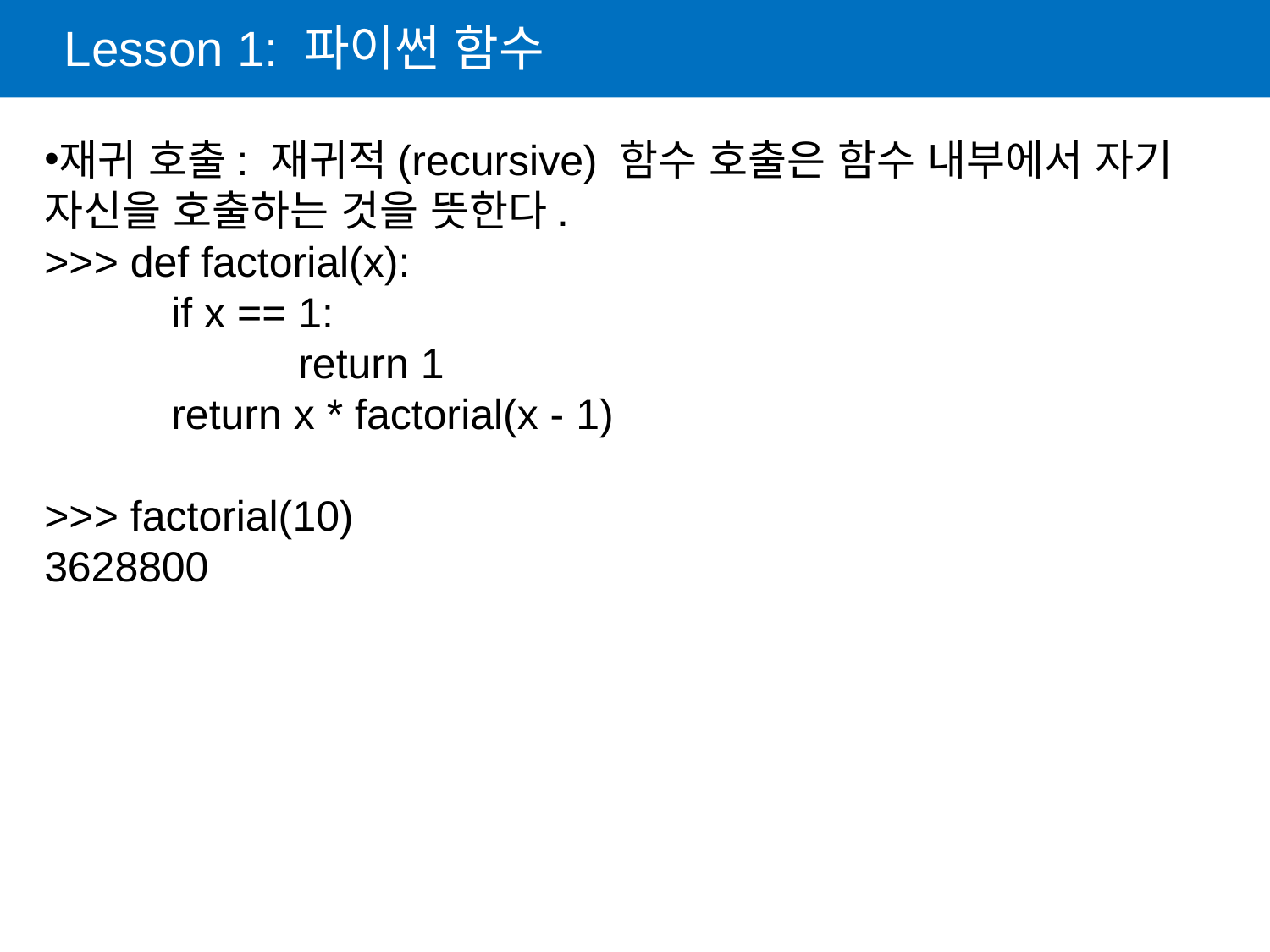

# Lesson 1: 파이썬 함수
재귀 호출: 재귀적(recursive) 함수 호출은 함수 내부에서 자기 자신을 호출하는 것을 뜻한다.
>>> def factorial(x):
	if x == 1:
		return 1
	return x * factorial(x - 1)

>>> factorial(10)
3628800